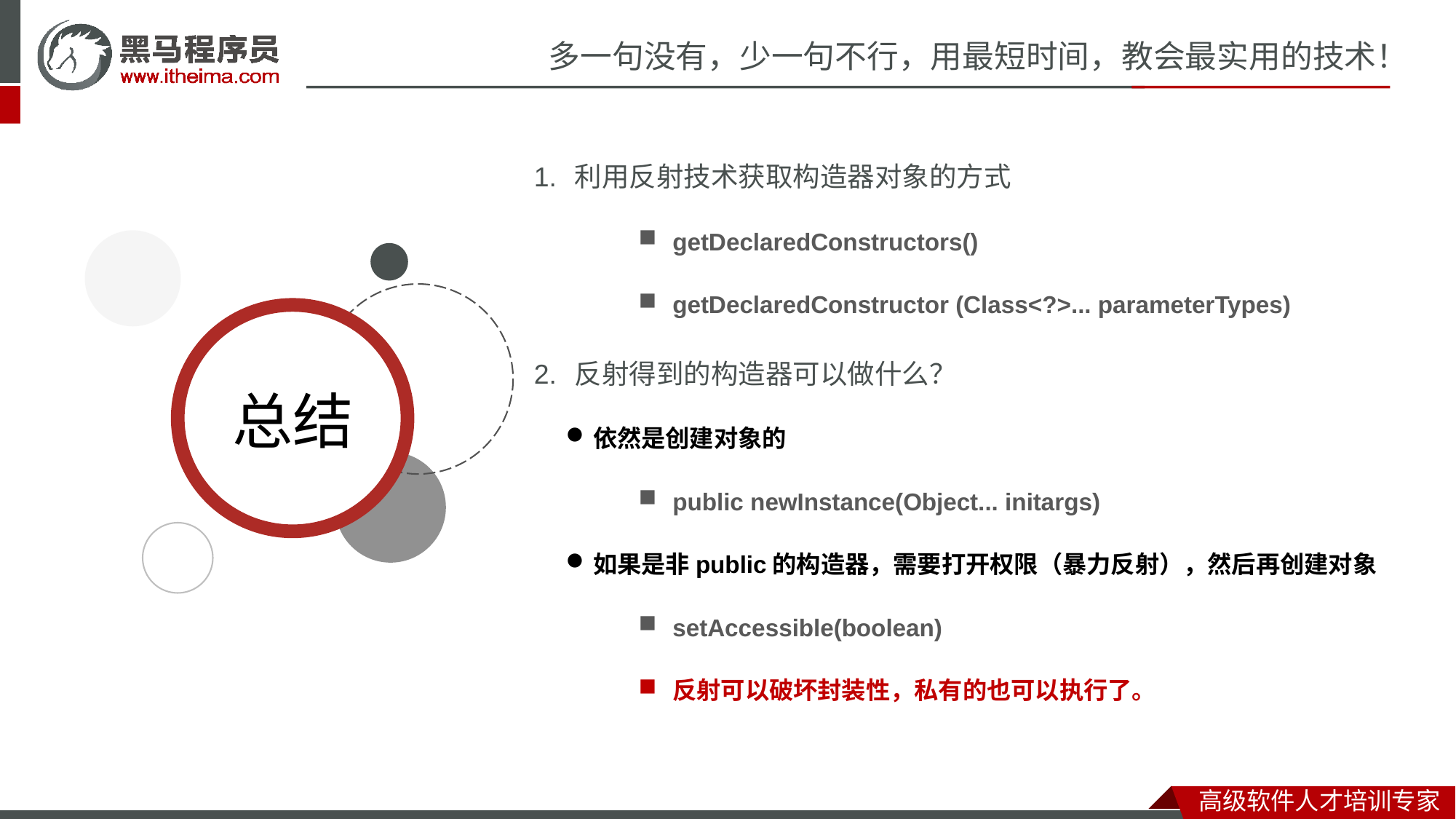

利用反射技术获取构造器对象的方式
getDeclaredConstructors()
getDeclaredConstructor (Class<?>... parameterTypes)
反射得到的构造器可以做什么？
依然是创建对象的
public newInstance(Object... initargs)
如果是非public的构造器，需要打开权限（暴力反射），然后再创建对象
setAccessible(boolean)
反射可以破坏封装性，私有的也可以执行了。